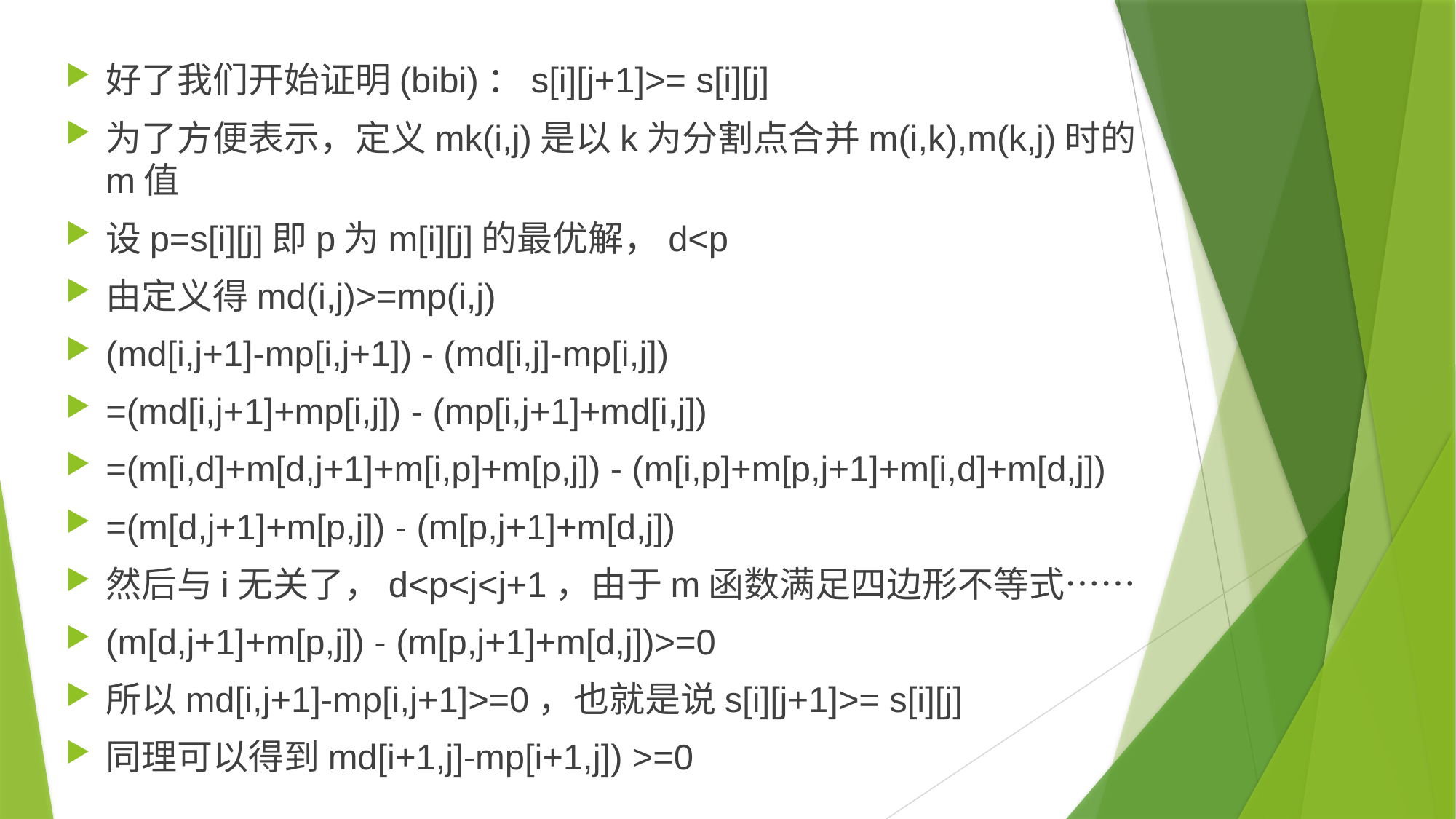

好了我们开始证明(bibi)：s[i][j+1]>= s[i][j]
为了方便表示，定义mk(i,j)是以k为分割点合并m(i,k),m(k,j)时的m值
设p=s[i][j]即p为m[i][j]的最优解，d<p
由定义得md(i,j)>=mp(i,j)
(md[i,j+1]-mp[i,j+1]) - (md[i,j]-mp[i,j])
=(md[i,j+1]+mp[i,j]) - (mp[i,j+1]+md[i,j])
=(m[i,d]+m[d,j+1]+m[i,p]+m[p,j]) - (m[i,p]+m[p,j+1]+m[i,d]+m[d,j])
=(m[d,j+1]+m[p,j]) - (m[p,j+1]+m[d,j])
然后与i无关了，d<p<j<j+1，由于m函数满足四边形不等式……
(m[d,j+1]+m[p,j]) - (m[p,j+1]+m[d,j])>=0
所以md[i,j+1]-mp[i,j+1]>=0，也就是说s[i][j+1]>= s[i][j]
同理可以得到md[i+1,j]-mp[i+1,j]) >=0